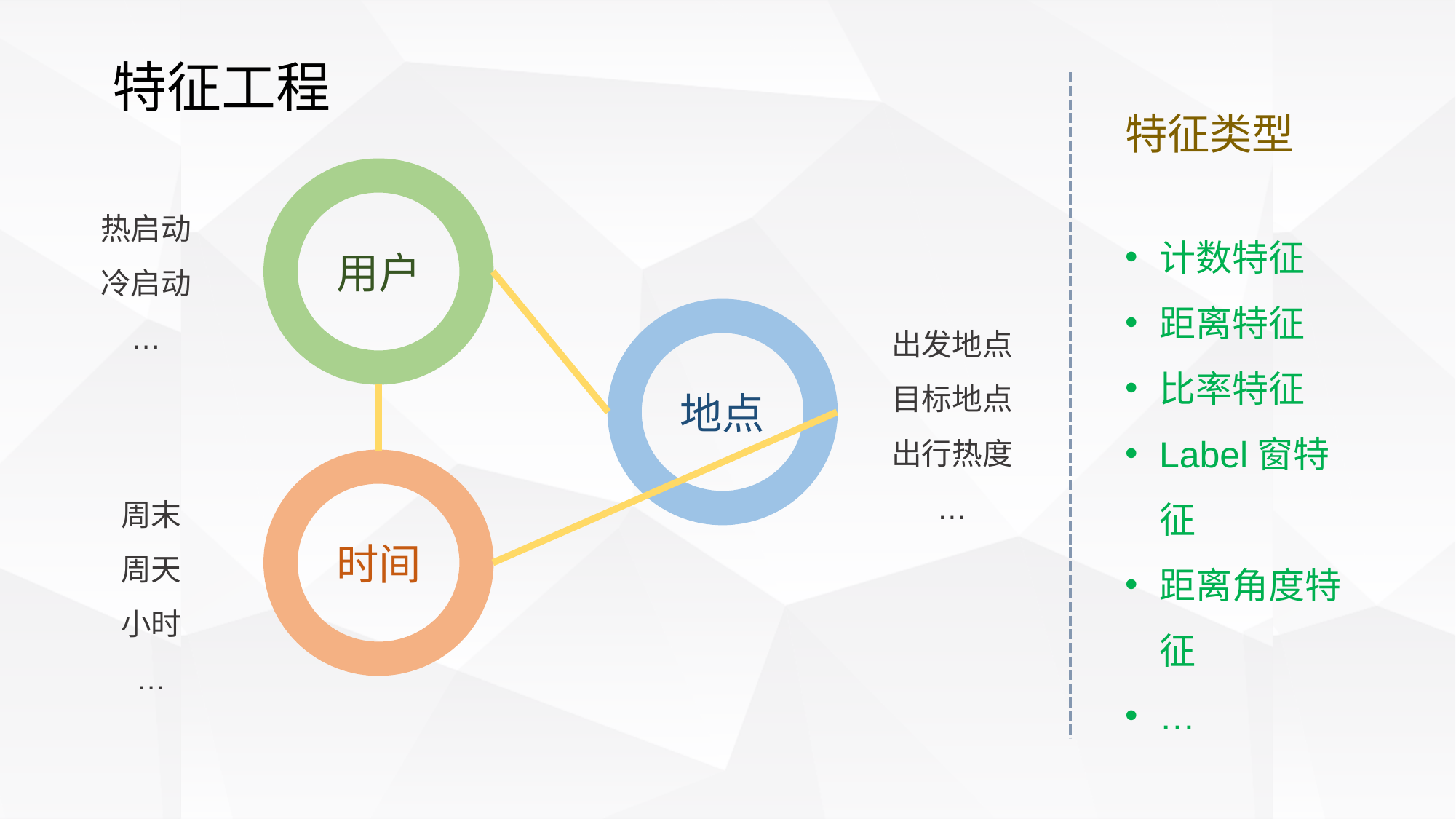

特征工程
特征类型
用户
热启动
冷启动
…
计数特征
距离特征
比率特征
Label窗特征
距离角度特征
…
地点
出发地点
目标地点
出行热度
…
时间
周末
周天
小时
…